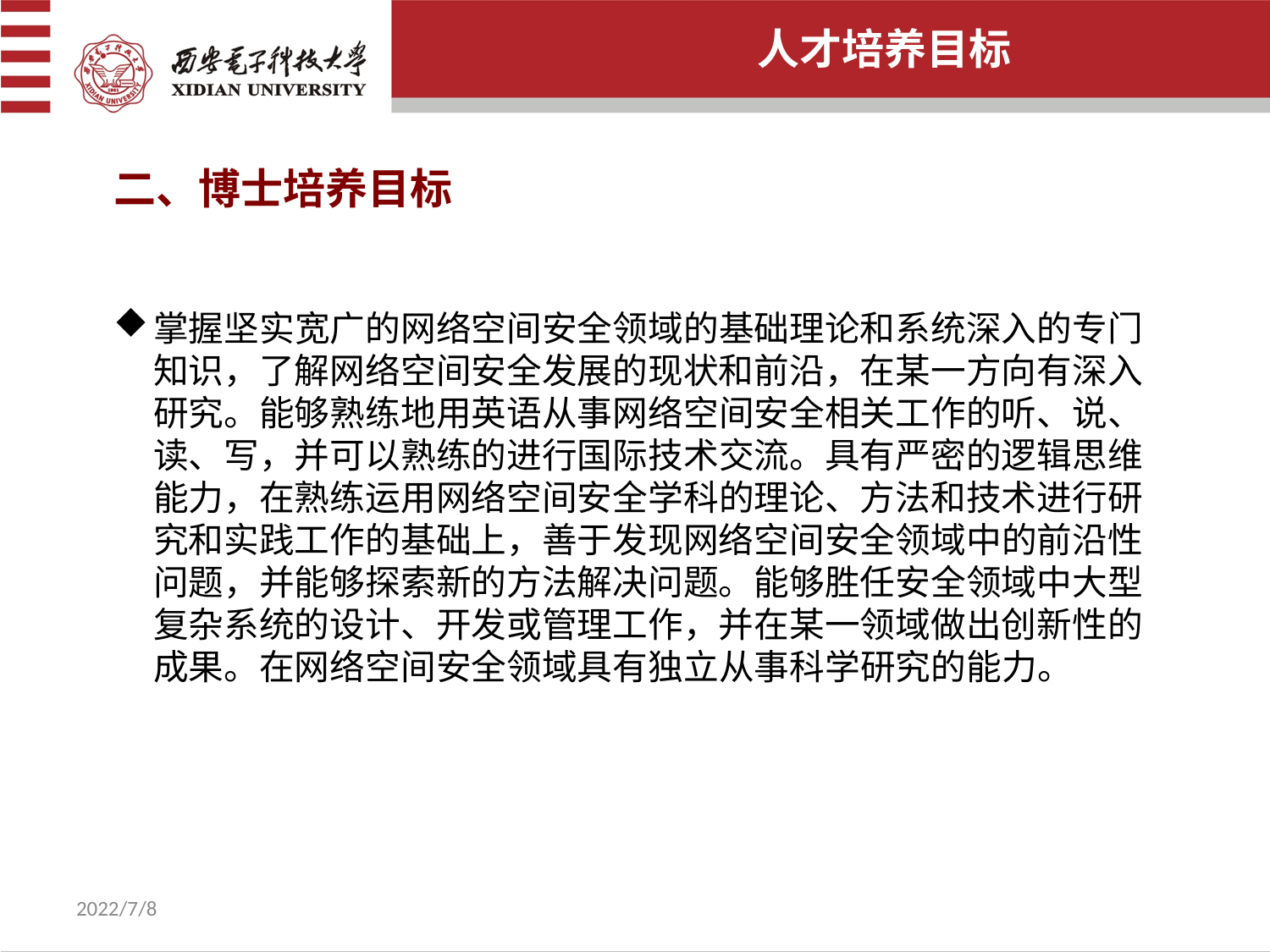

人才培养目标
二、博士培养目标

掌握坚实宽广的网络空间安全领域的基础理论和系统深入的专门知识，了解网络空间安全发展的现状和前沿，在某一方向有深入研究。能够熟练地用英语从事网络空间安全相关工作的听、说、读、写，并可以熟练的进行国际技术交流。具有严密的逻辑思维能力，在熟练运用网络空间安全学科的理论、方法和技术进行研究和实践工作的基础上，善于发现网络空间安全领域中的前沿性问题，并能够探索新的方法解决问题。能够胜任安全领域中大型复杂系统的设计、开发或管理工作，并在某一领域做出创新性的成果。在网络空间安全领域具有独立从事科学研究的能力。

2022/7/8